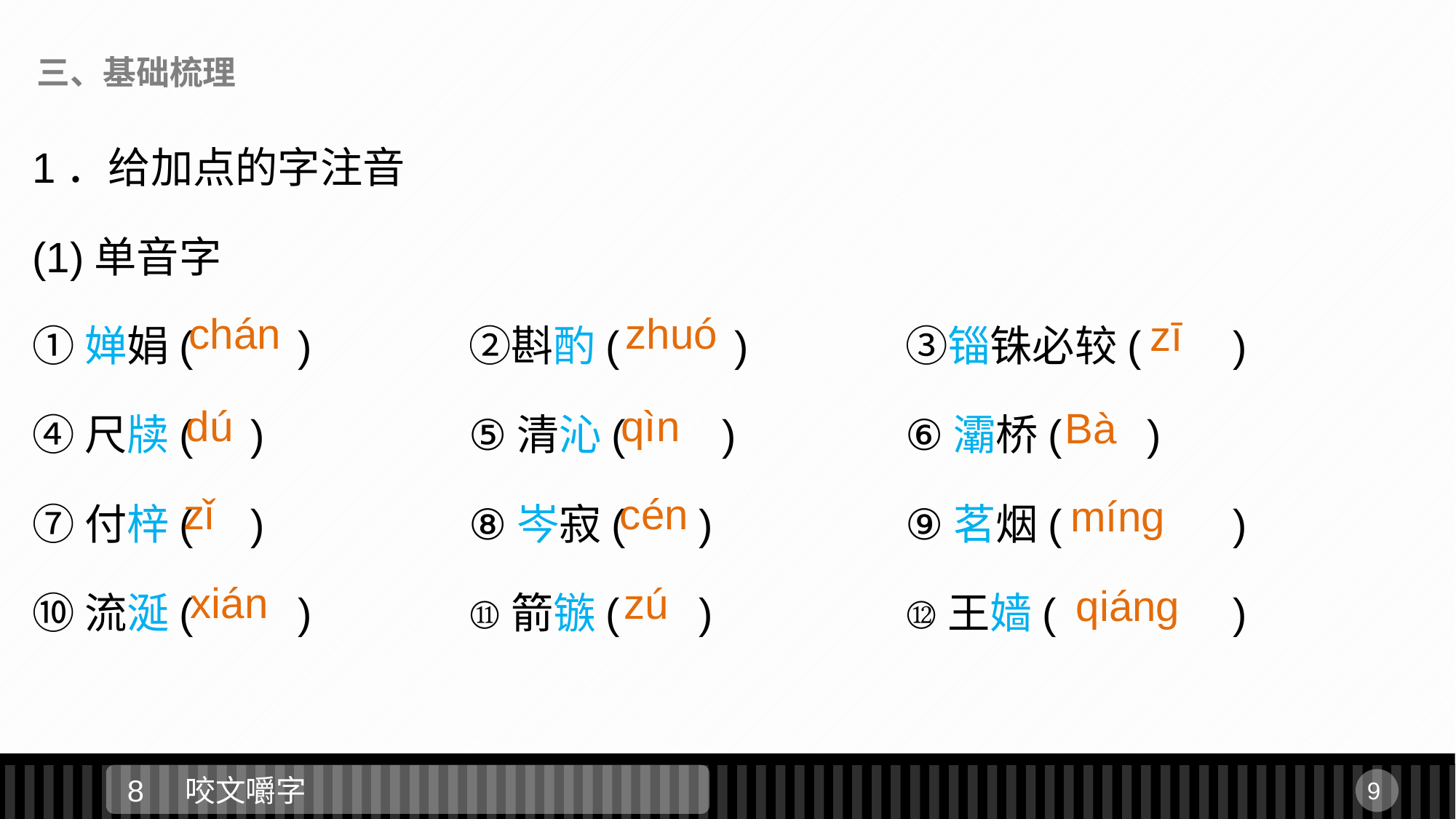

三、基础梳理
1．给加点的字注音
(1)单音字
①婵娟(	    )　　	②斟酌(	    )　　	③锱铢必较(	)
④尺牍(	)  		⑤清沁(	   )  		⑥灞桥(	  )
⑦付梓(	)  		⑧岑寂(	 )  		⑨茗烟(		)
⑩流涎(	    )  		⑪箭镞(	 )  		⑫王嫱(		)
chán
zhuó
zī
dú
qìn
Bà
zǐ
cén
mínɡ
xián
zú
qiánɡ